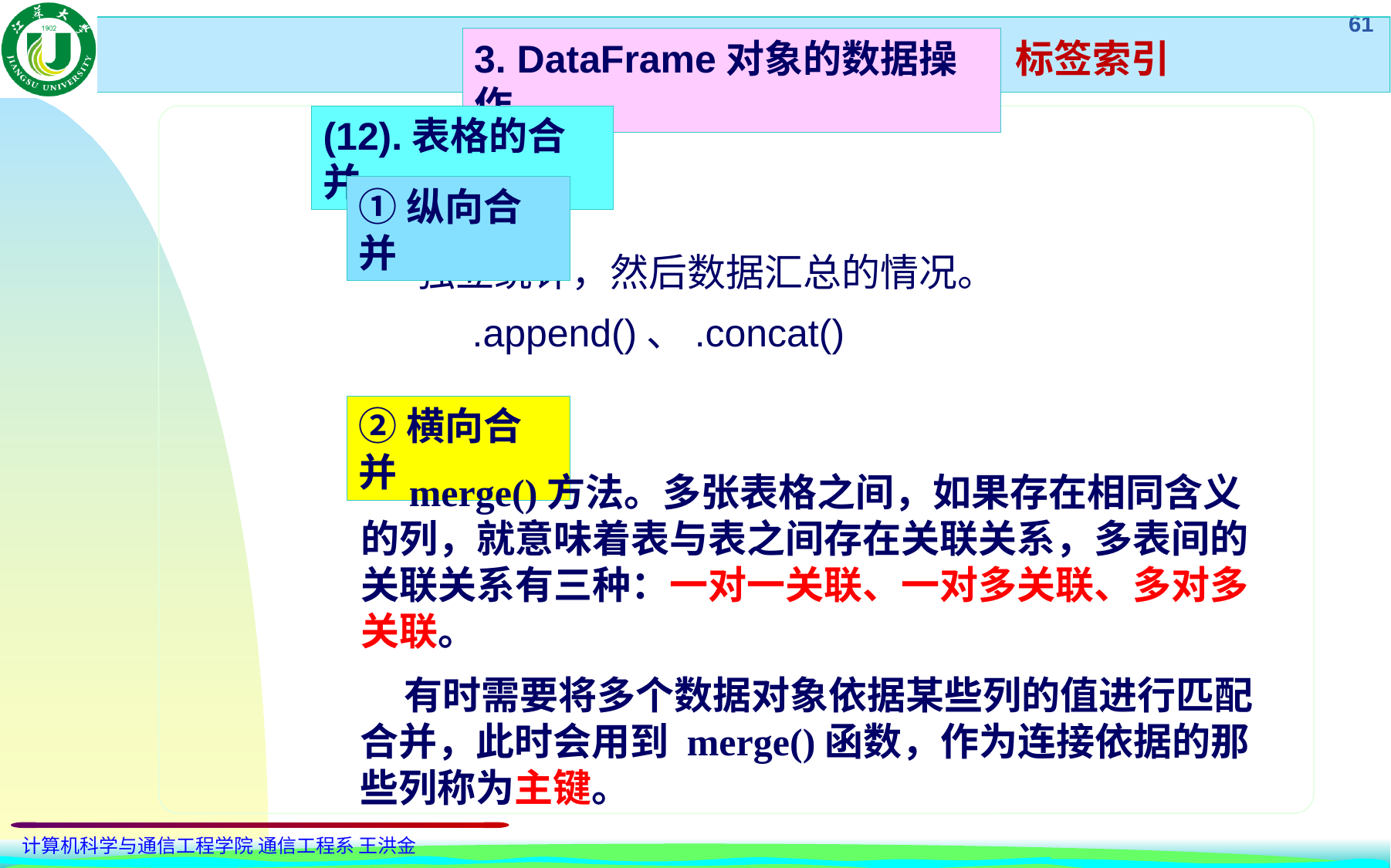

标签索引
3. DataFrame对象的数据操作
(12).表格的合并
①纵向合并​​
独立统计，然后数据汇总的情况。
.append()、.concat()
②横向合并​​
     merge()方法。多张表格之间，如果存在相同含义的列，就意味着表与表之间存在关联关系，多表间的关联关系有三种：一对一关联、一对多关联、多对多关联。
    有时需要将多个数据对象依据某些列的值进行匹配合并，此时会用到 merge()函数，作为连接依据的那些列称为主键。